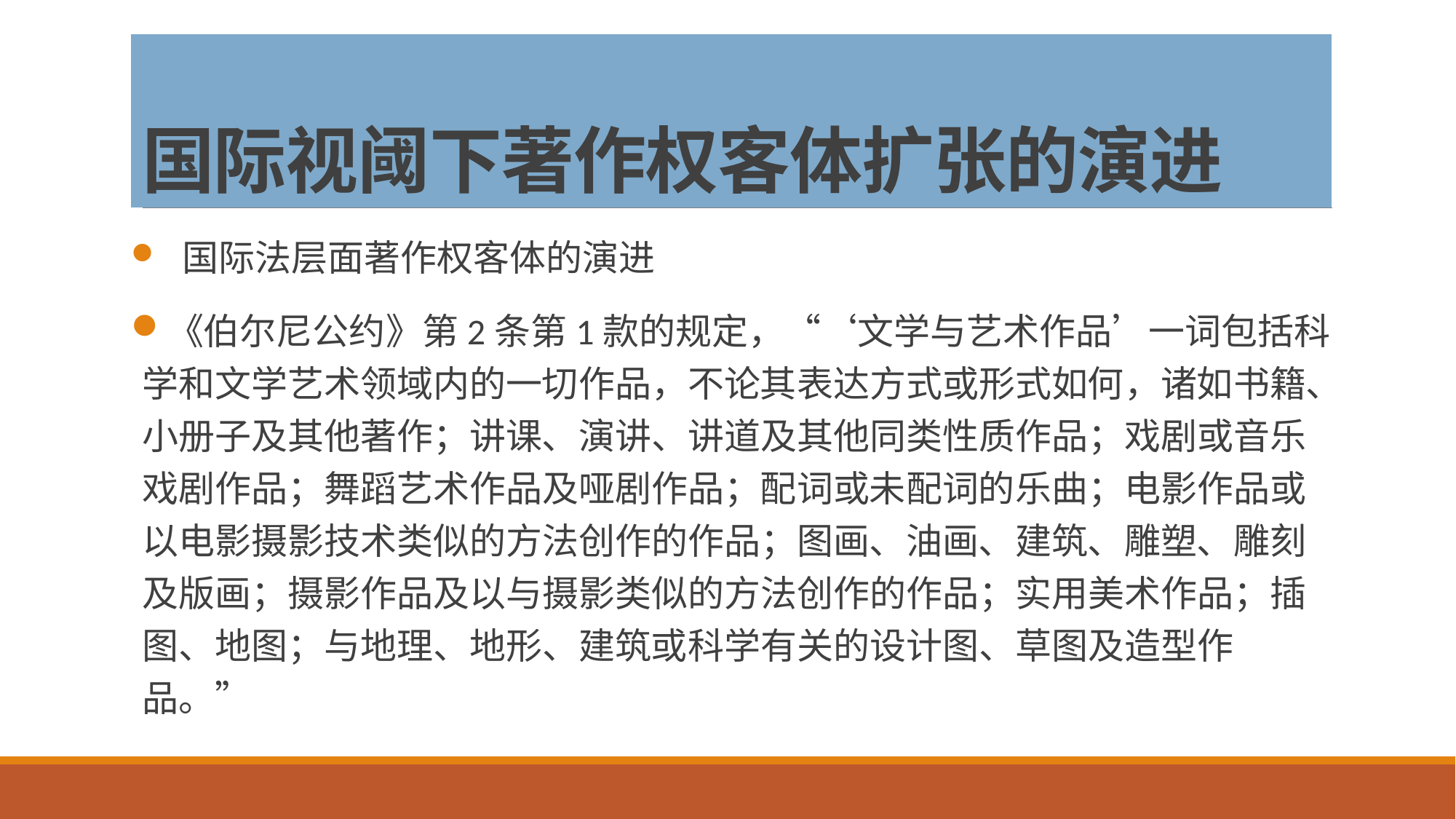

# 国际视阈下著作权客体扩张的演进
  国际法层面著作权客体的演进
《伯尔尼公约》第2条第1款的规定，“‘文学与艺术作品’一词包括科学和文学艺术领域内的一切作品，不论其表达方式或形式如何，诸如书籍、小册子及其他著作；讲课、演讲、讲道及其他同类性质作品；戏剧或音乐戏剧作品；舞蹈艺术作品及哑剧作品；配词或未配词的乐曲；电影作品或以电影摄影技术类似的方法创作的作品；图画、油画、建筑、雕塑、雕刻及版画；摄影作品及以与摄影类似的方法创作的作品；实用美术作品；插图、地图；与地理、地形、建筑或科学有关的设计图、草图及造型作品。”